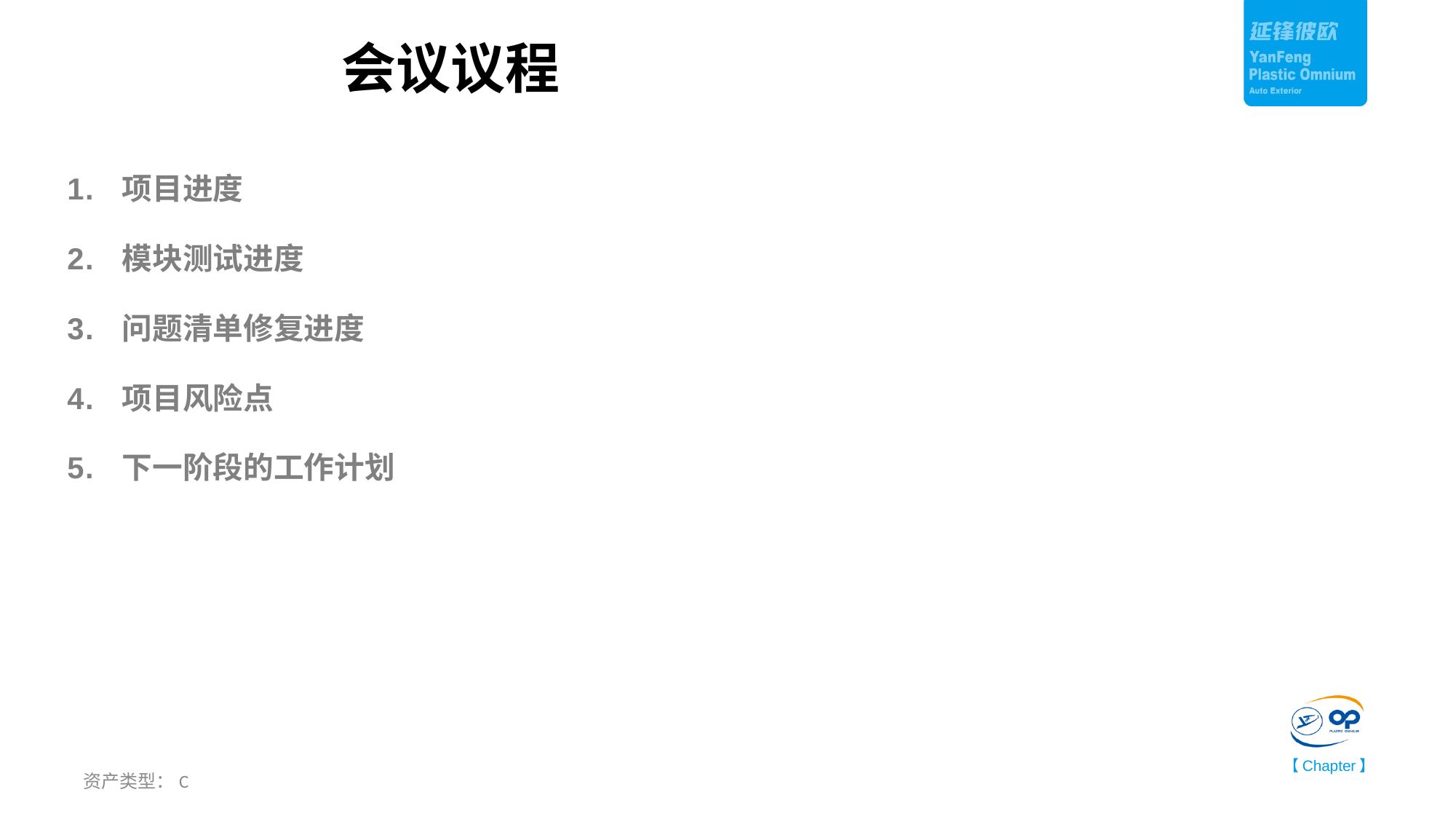

会议议程
项目进度
模块测试进度
问题清单修复进度
项目风险点
下一阶段的工作计划

资产类型：C